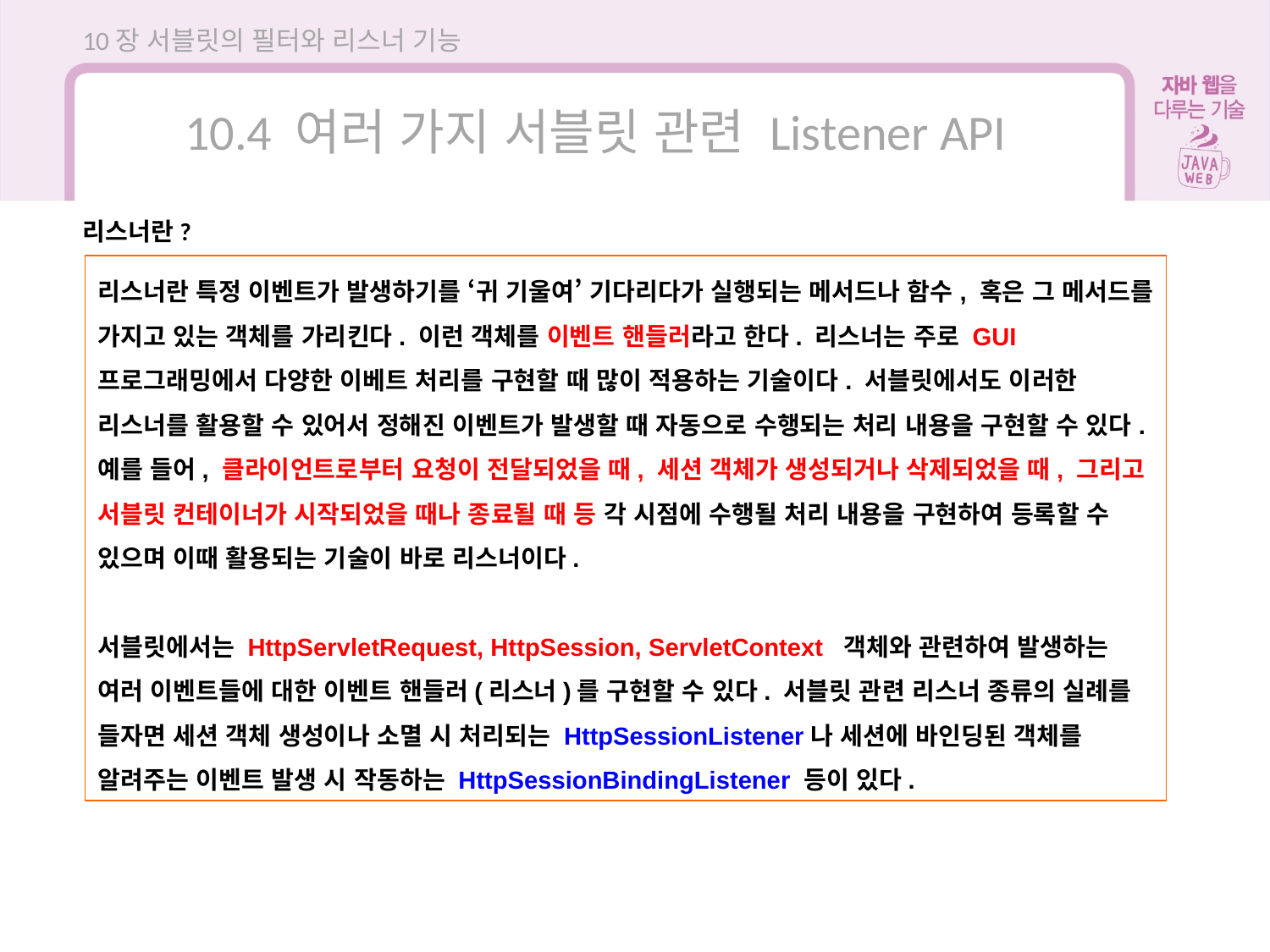

10장 서블릿의 필터와 리스너 기능
10.4 여러 가지 서블릿 관련 Listener API
리스너란?
리스너란 특정 이벤트가 발생하기를 ‘귀 기울여’ 기다리다가 실행되는 메서드나 함수, 혹은 그 메서드를 가지고 있는 객체를 가리킨다. 이런 객체를 이벤트 핸들러라고 한다. 리스너는 주로 GUI프로그래밍에서 다양한 이베트 처리를 구현할 때 많이 적용하는 기술이다. 서블릿에서도 이러한 리스너를 활용할 수 있어서 정해진 이벤트가 발생할 때 자동으로 수행되는 처리 내용을 구현할 수 있다. 예를 들어, 클라이언트로부터 요청이 전달되었을 때, 세션 객체가 생성되거나 삭제되었을 때, 그리고 서블릿 컨테이너가 시작되었을 때나 종료될 때 등 각 시점에 수행될 처리 내용을 구현하여 등록할 수 있으며 이때 활용되는 기술이 바로 리스너이다.

서블릿에서는 HttpServletRequest, HttpSession, ServletContext  객체와 관련하여 발생하는 여러 이벤트들에 대한 이벤트 핸들러(리스너)를 구현할 수 있다. 서블릿 관련 리스너 종류의 실례를 들자면 세션 객체 생성이나 소멸 시 처리되는 HttpSessionListener나 세션에 바인딩된 객체를 알려주는 이벤트 발생 시 작동하는 HttpSessionBindingListener 등이 있다.